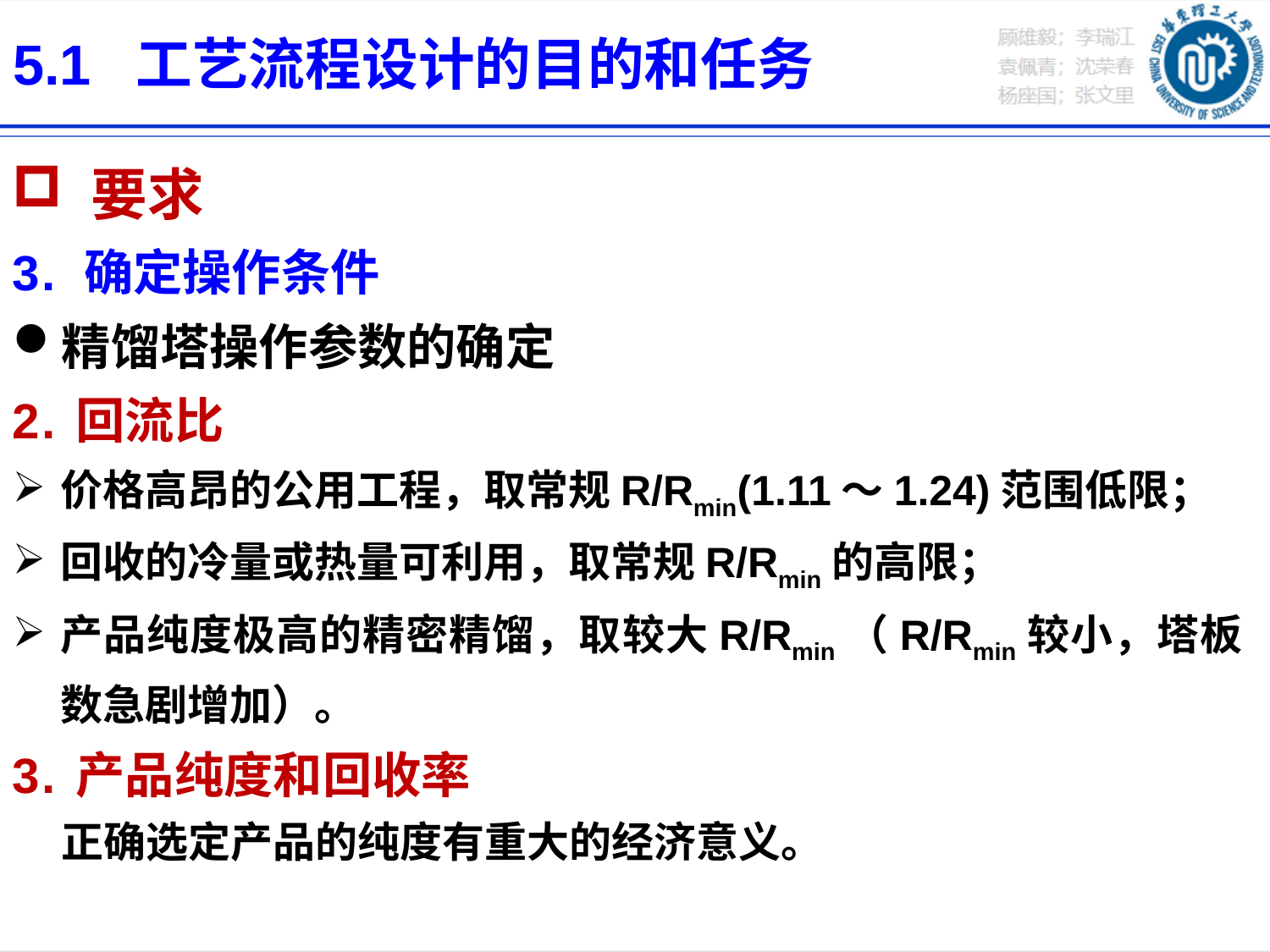

5.1  工艺流程设计的目的和任务
 要求
确定操作条件
精馏塔操作参数的确定
回流比
价格高昂的公用工程，取常规R/Rmin(1.11～1.24)范围低限；
回收的冷量或热量可利用，取常规R/Rmin的高限；
产品纯度极高的精密精馏，取较大R/Rmin（R/Rmin较小，塔板数急剧增加）。
产品纯度和回收率
     正确选定产品的纯度有重大的经济意义。